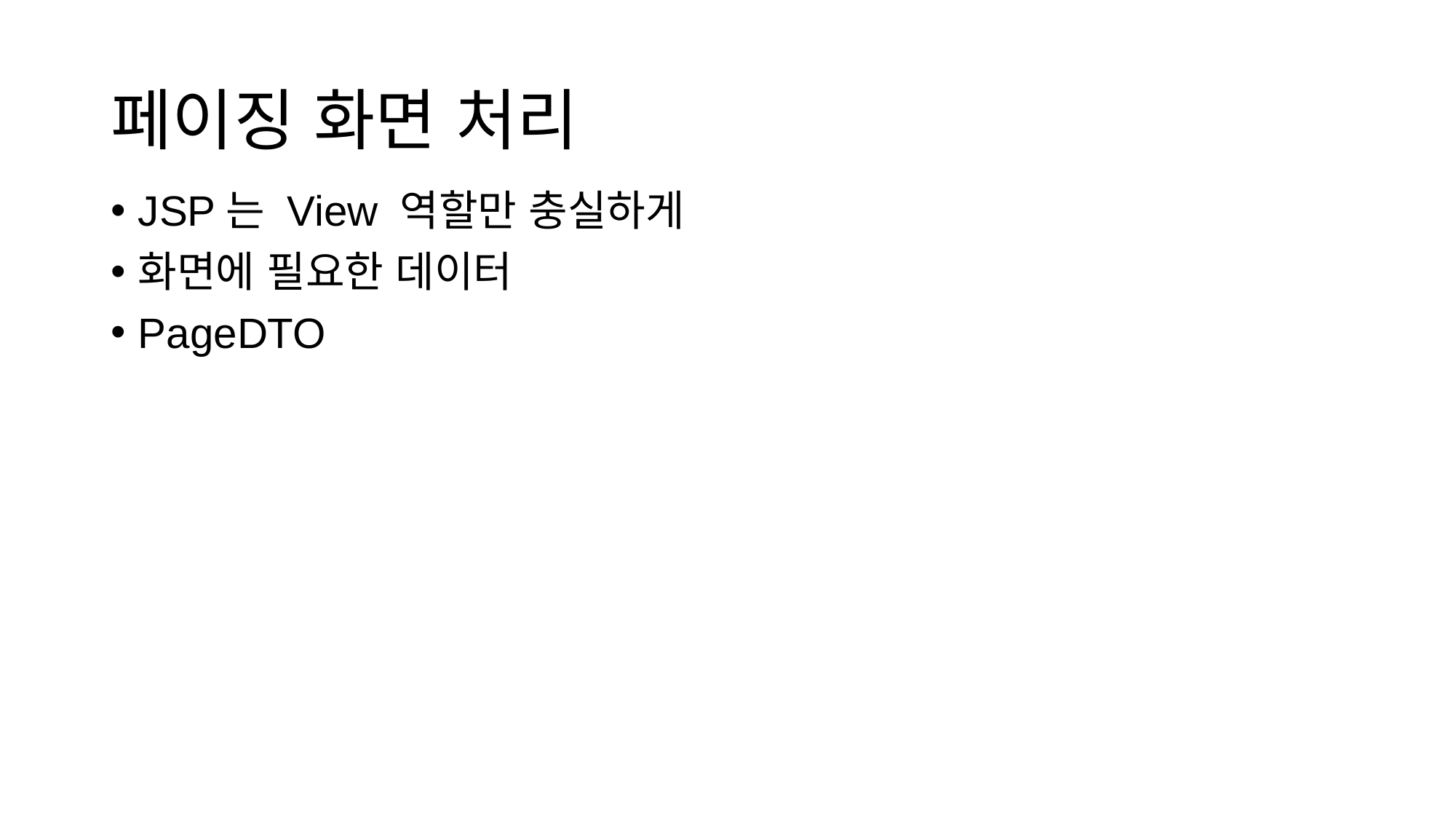

# 페이징 화면 처리
JSP는 View 역할만 충실하게
화면에 필요한 데이터
PageDTO